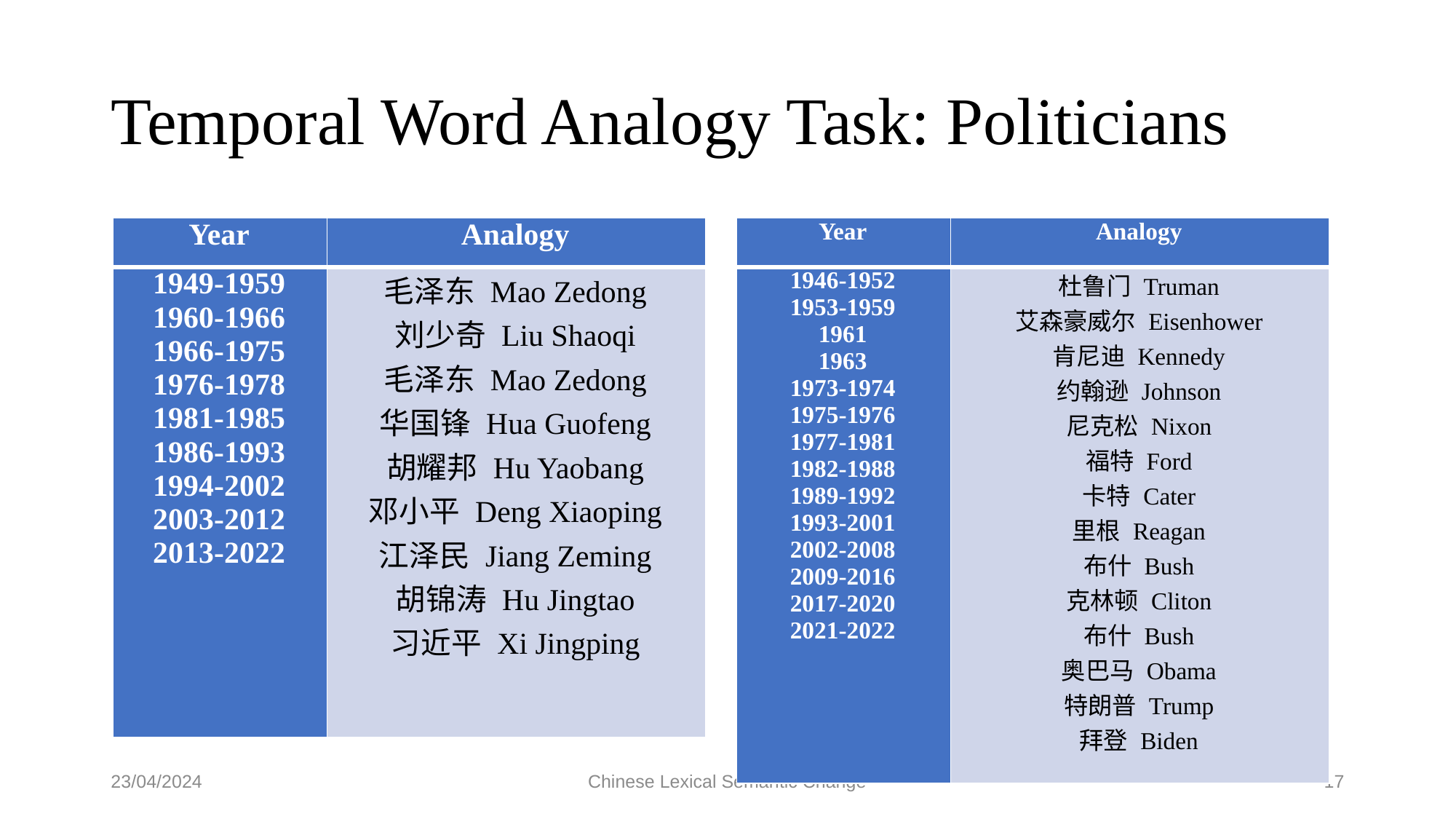

# Temporal Word Analogy Task: Politicians
| Year | Analogy |
| --- | --- |
| 1949-1959 1960-1966 1966-1975 1976-1978 1981-1985 1986-1993 1994-2002 2003-2012 2013-2022 | 毛泽东 Mao Zedong 刘少奇 Liu Shaoqi 毛泽东 Mao Zedong 华国锋 Hua Guofeng 胡耀邦 Hu Yaobang 邓小平 Deng Xiaoping 江泽民 Jiang Zeming 胡锦涛 Hu Jingtao 习近平 Xi Jingping |
| Year | Analogy |
| --- | --- |
| 1946-1952 1953-1959 1961 1963 1973-1974 1975-1976 1977-1981 1982-1988 1989-1992 1993-2001 2002-2008 2009-2016 2017-2020 2021-2022 | 杜鲁门 Truman 艾森豪威尔 Eisenhower 肯尼迪 Kennedy 约翰逊 Johnson 尼克松 Nixon 福特 Ford 卡特 Cater 里根 Reagan 布什 Bush 克林顿 Cliton 布什 Bush 奥巴马 Obama 特朗普 Trump 拜登 Biden |
23/04/2024
Chinese Lexical Semantic Change
17